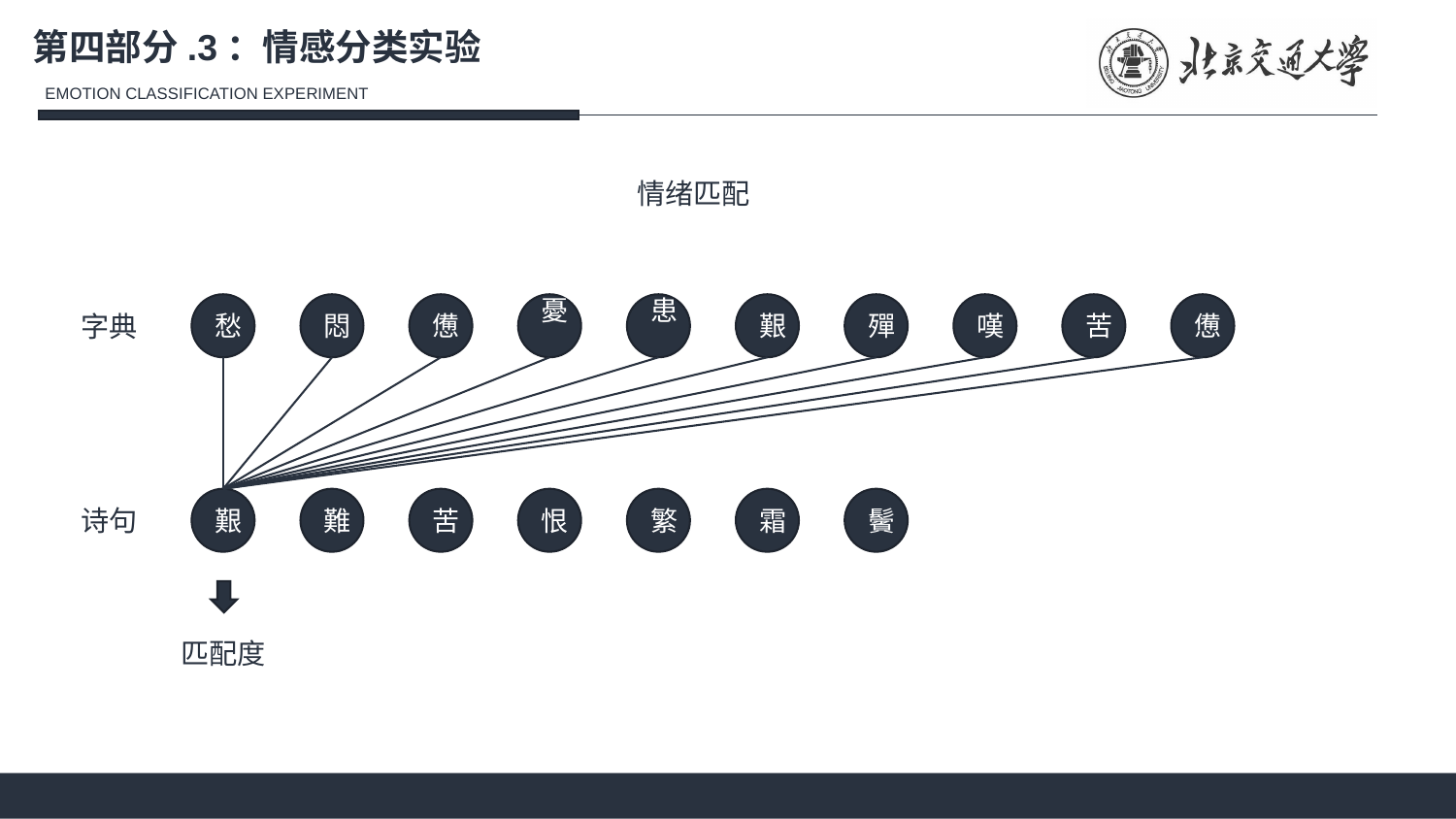

第四部分.3：情感分类实验
EMOTION CLASSIFICATION EXPERIMENT
情绪匹配
愁
悶
憊
憂
患
艱
殫
嘆
苦
憊
字典
艱
難
苦
恨
繁
霜
鬢
诗句

匹配度